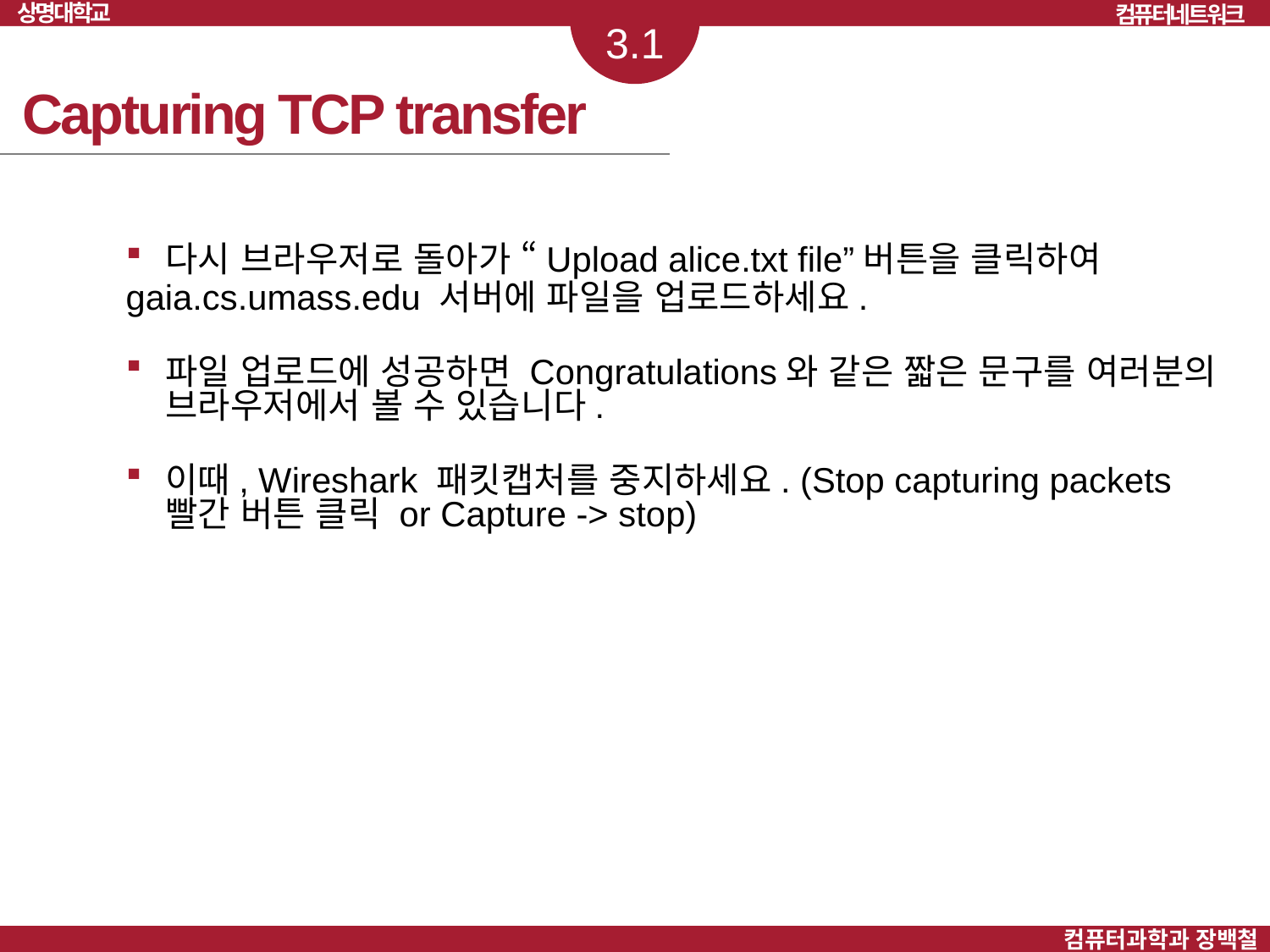

상명대학교
컴퓨터네트워크
3.1

Capturing TCP transfer

다시 브라우저로 돌아가 “Upload alice.txt file”버튼을 클릭하여
gaia.cs.umass.edu 서버에 파일을 업로드하세요.

파일 업로드에 성공하면 Congratulations와 같은 짧은 문구를 여러분의 브라우저에서 볼 수 있습니다.

이때, Wireshark 패킷캡처를 중지하세요. (Stop capturing packets 빨간 버튼 클릭 or Capture -> stop)

컴퓨터과학과 장백철